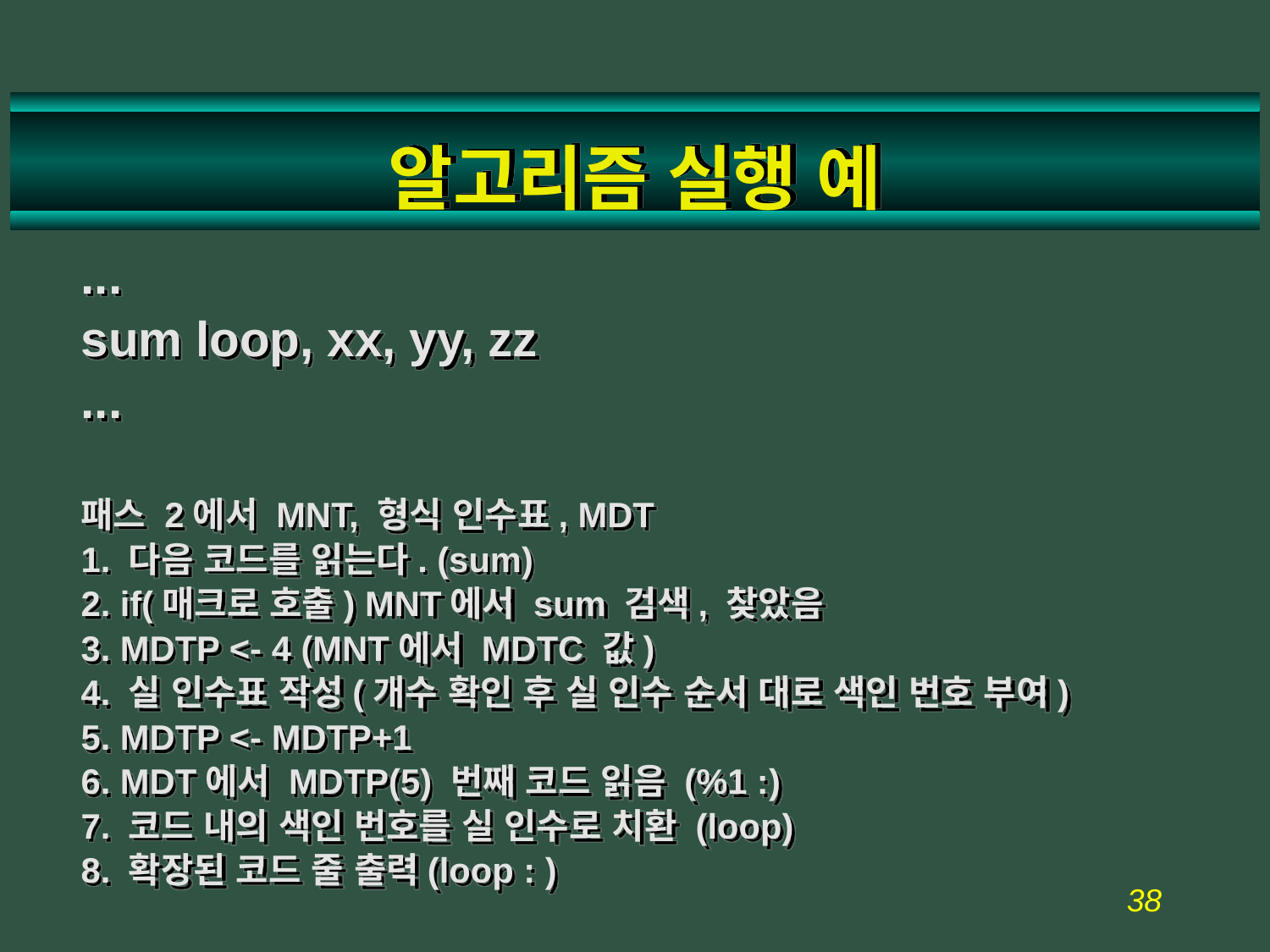

# 알고리즘 실행 예
...
sum loop, xx, yy, zz
...

패스 2에서 MNT, 형식 인수표, MDT
1. 다음 코드를 읽는다. (sum)
2. if(매크로 호출) MNT에서 sum 검색, 찾았음
3. MDTP <- 4 (MNT에서 MDTC 값)
4. 실 인수표 작성(개수 확인 후 실 인수 순서 대로 색인 번호 부여)
5. MDTP <- MDTP+1
6. MDT에서 MDTP(5) 번째 코드 읽음 (%1 :)
7. 코드 내의 색인 번호를 실 인수로 치환 (loop)
8. 확장된 코드 줄 출력(loop : )
38